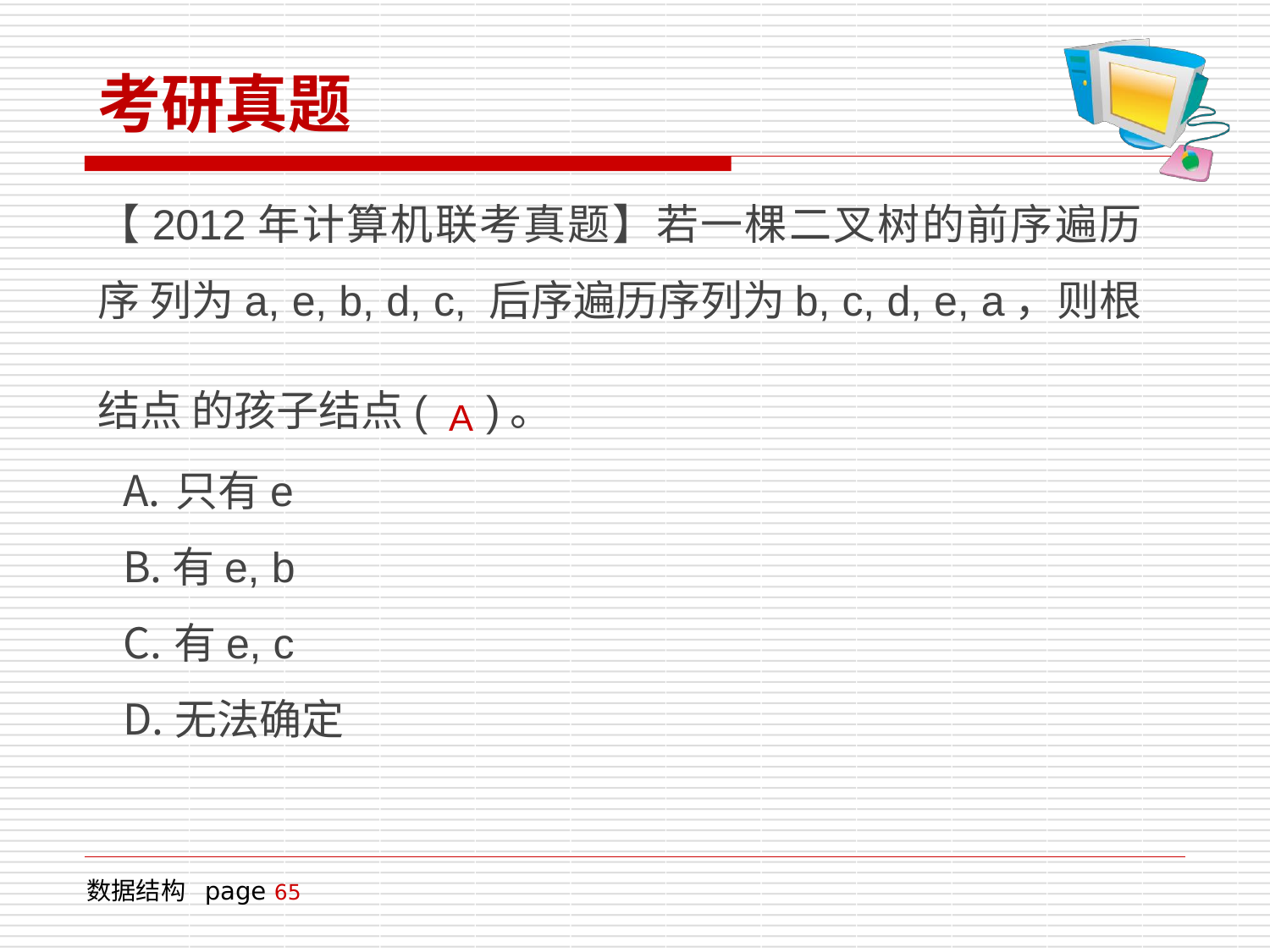

# 考研真题

【2012年计算机联考真题】若一棵二叉树的前序遍历序 列为a, e, b, d, c, 后序遍历序列为b, c, d, e, a，则根结点 的孩子结点( A )。
只有e
有e, b
有e, c
无法确定

数据结构 page 65